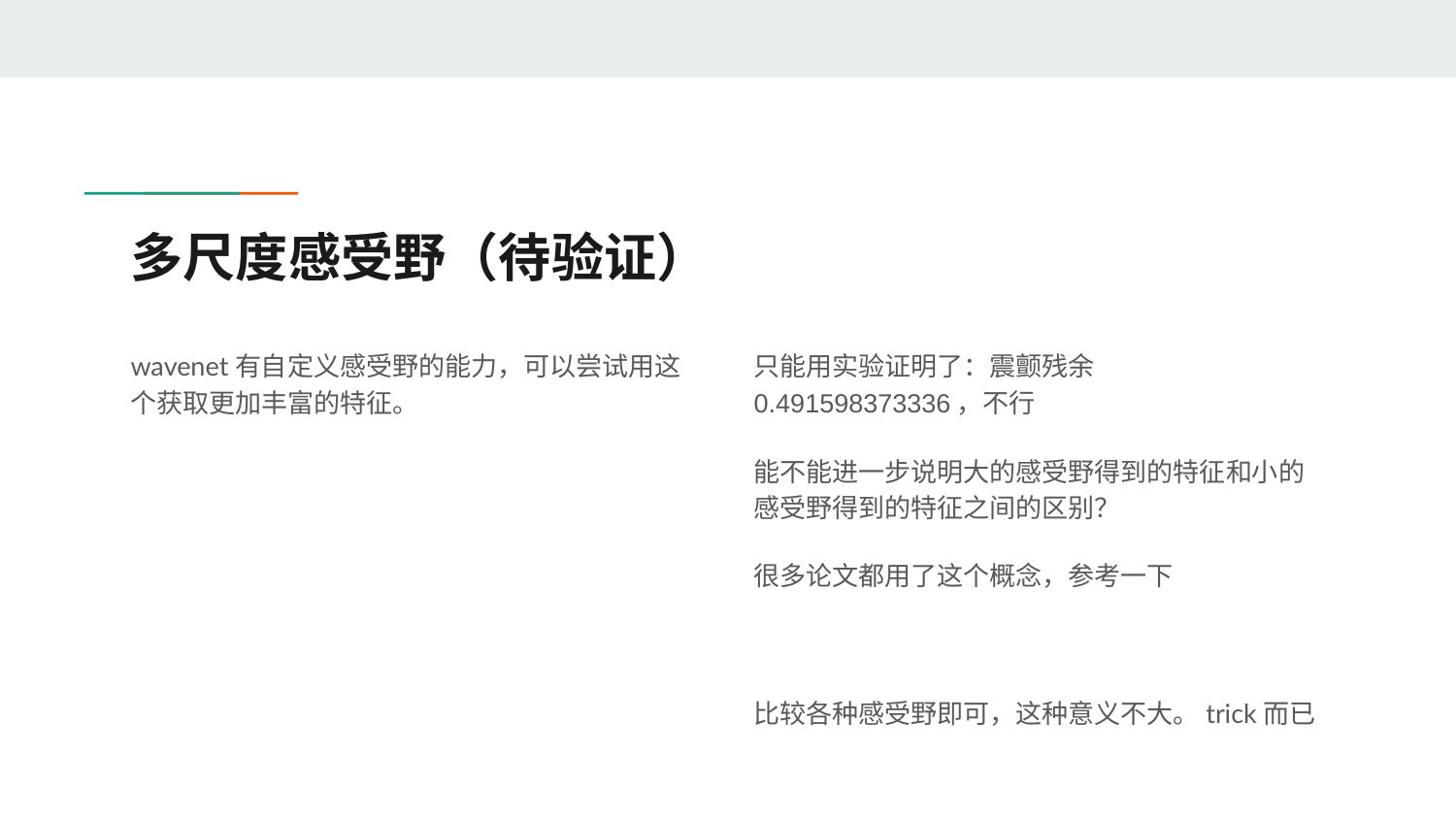

# 多尺度感受野（待验证）
wavenet有自定义感受野的能力，可以尝试用这个获取更加丰富的特征。
只能用实验证明了：震颤残余0.491598373336，不行
能不能进一步说明大的感受野得到的特征和小的感受野得到的特征之间的区别？
很多论文都用了这个概念，参考一下

比较各种感受野即可，这种意义不大。trick而已